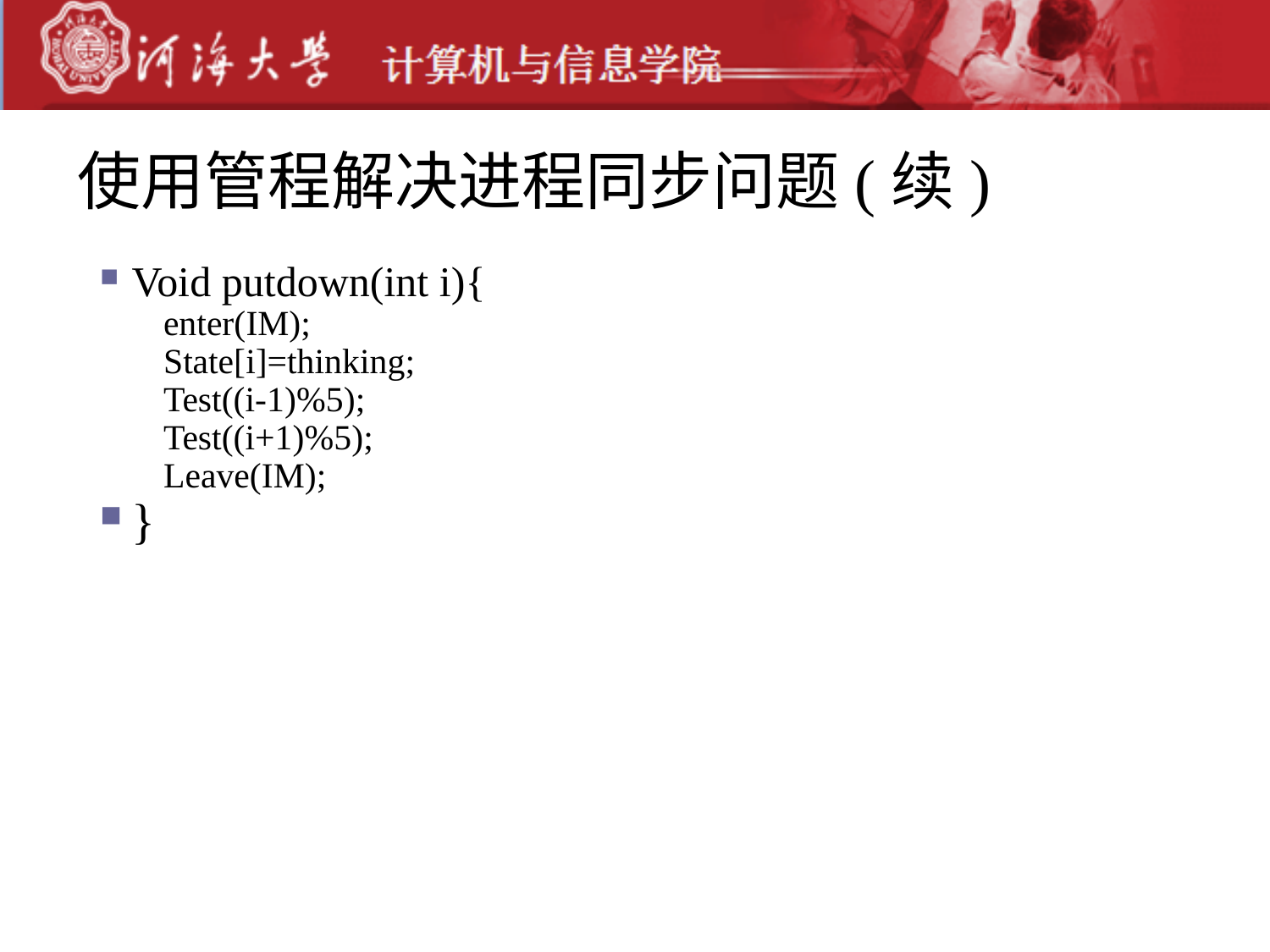

# 使用管程解决进程同步问题(续)
Void putdown(int i){
enter(IM);
State[i]=thinking;
Test((i-1)%5);
Test((i+1)%5);
Leave(IM);
}